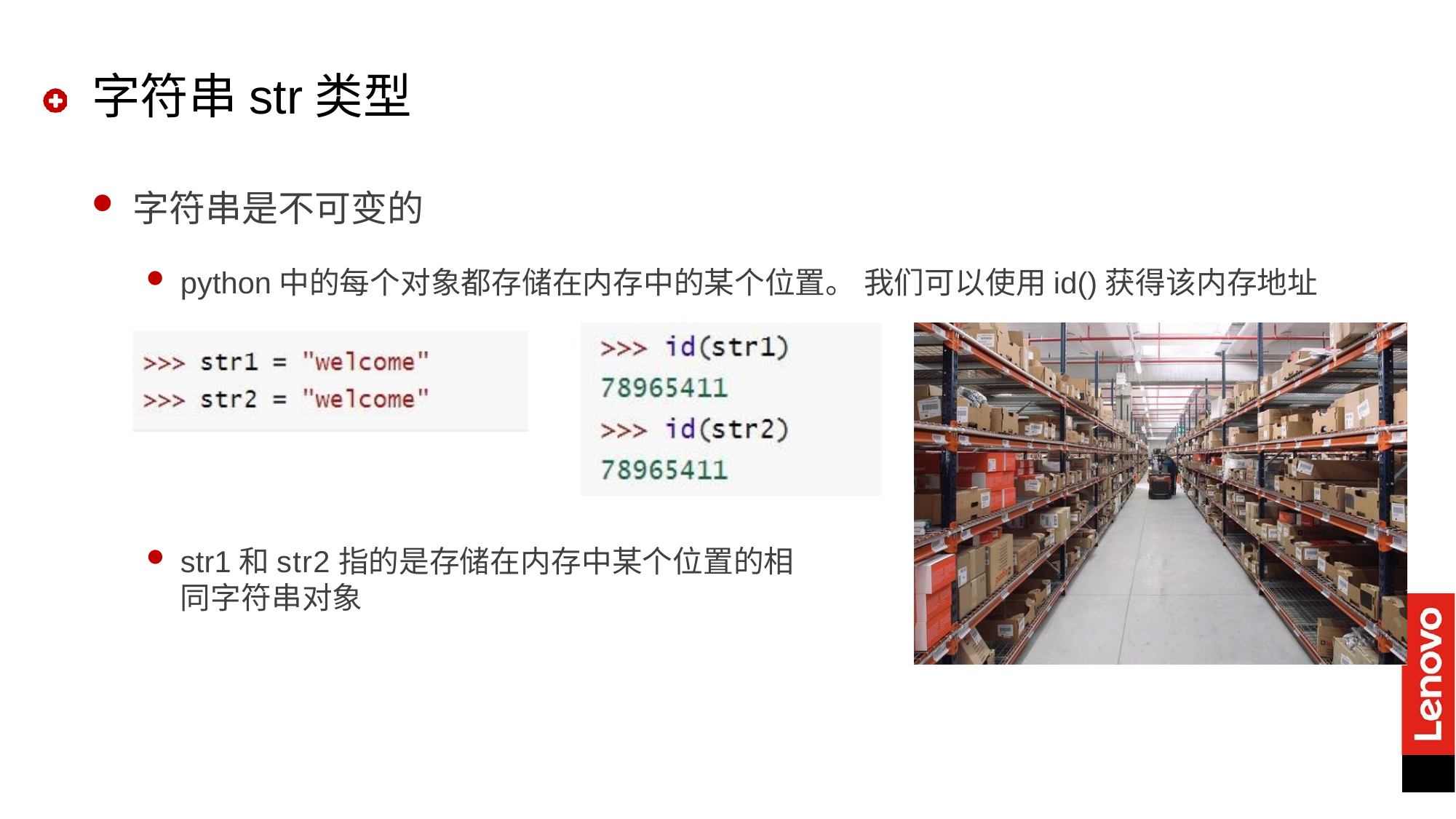

# 字符串str类型

字符串是不可变的
python中的每个对象都存储在内存中的某个位置。 我们可以使用id()获得该内存地址

str1和str2指的是存储在内存中某个位置的相同字符串对象
23